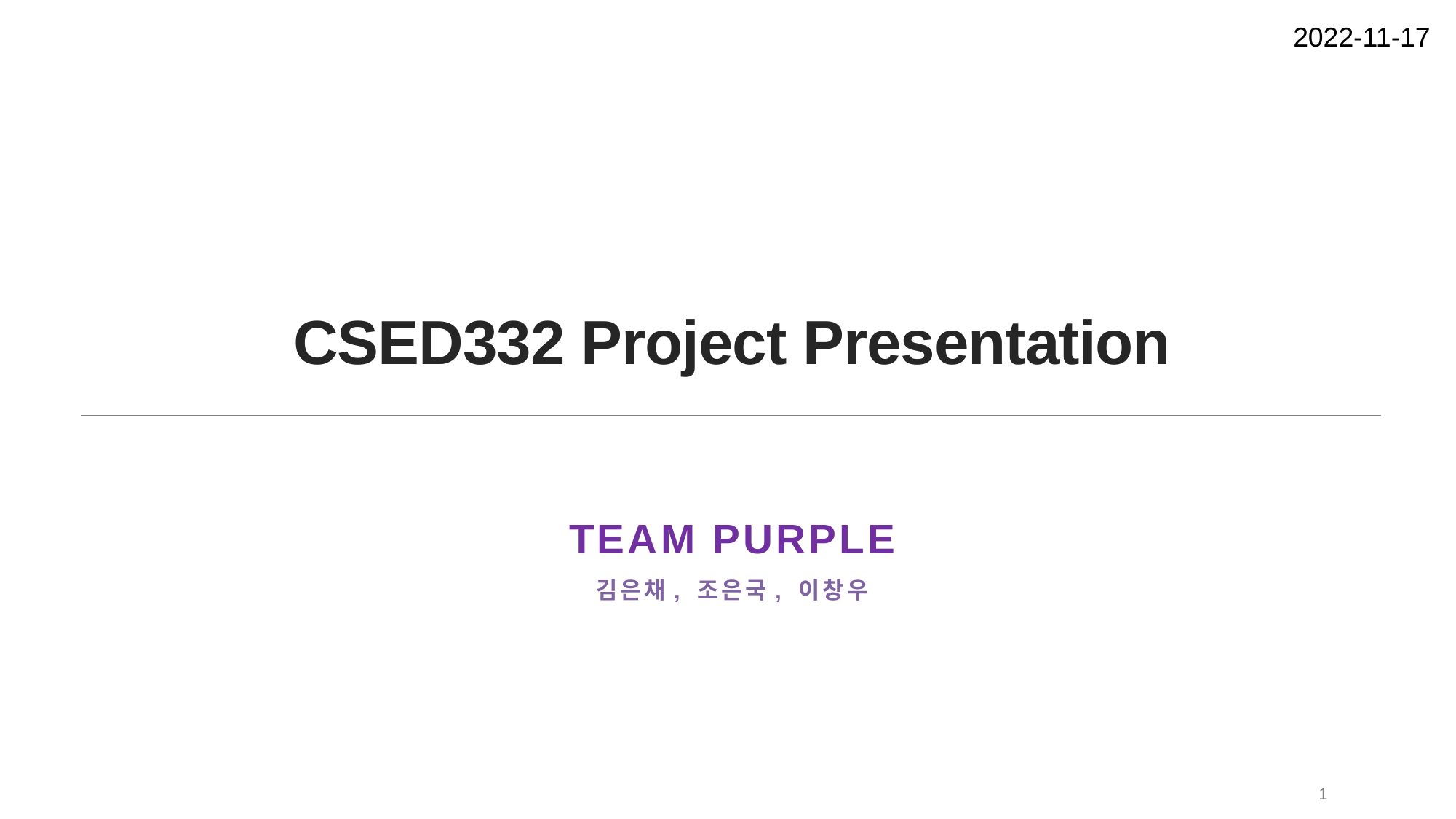

2022-11-17
# CSED332 Project Presentation
Team Purple
김은채, 조은국, 이창우
1